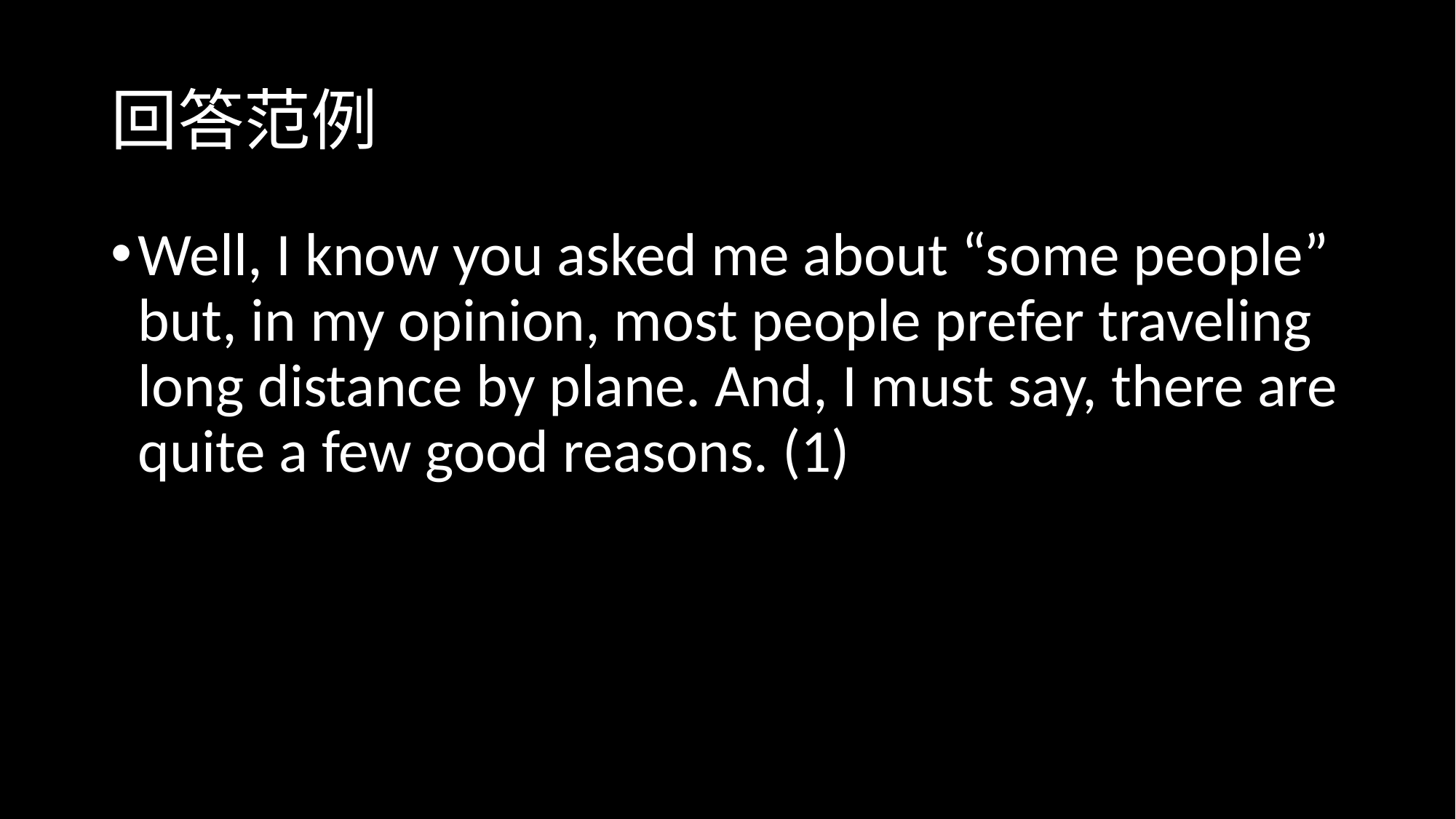

# 回答范例
Well, I know you asked me about “some people” but, in my opinion, most people prefer traveling long distance by plane. And, I must say, there are quite a few good reasons. (1)